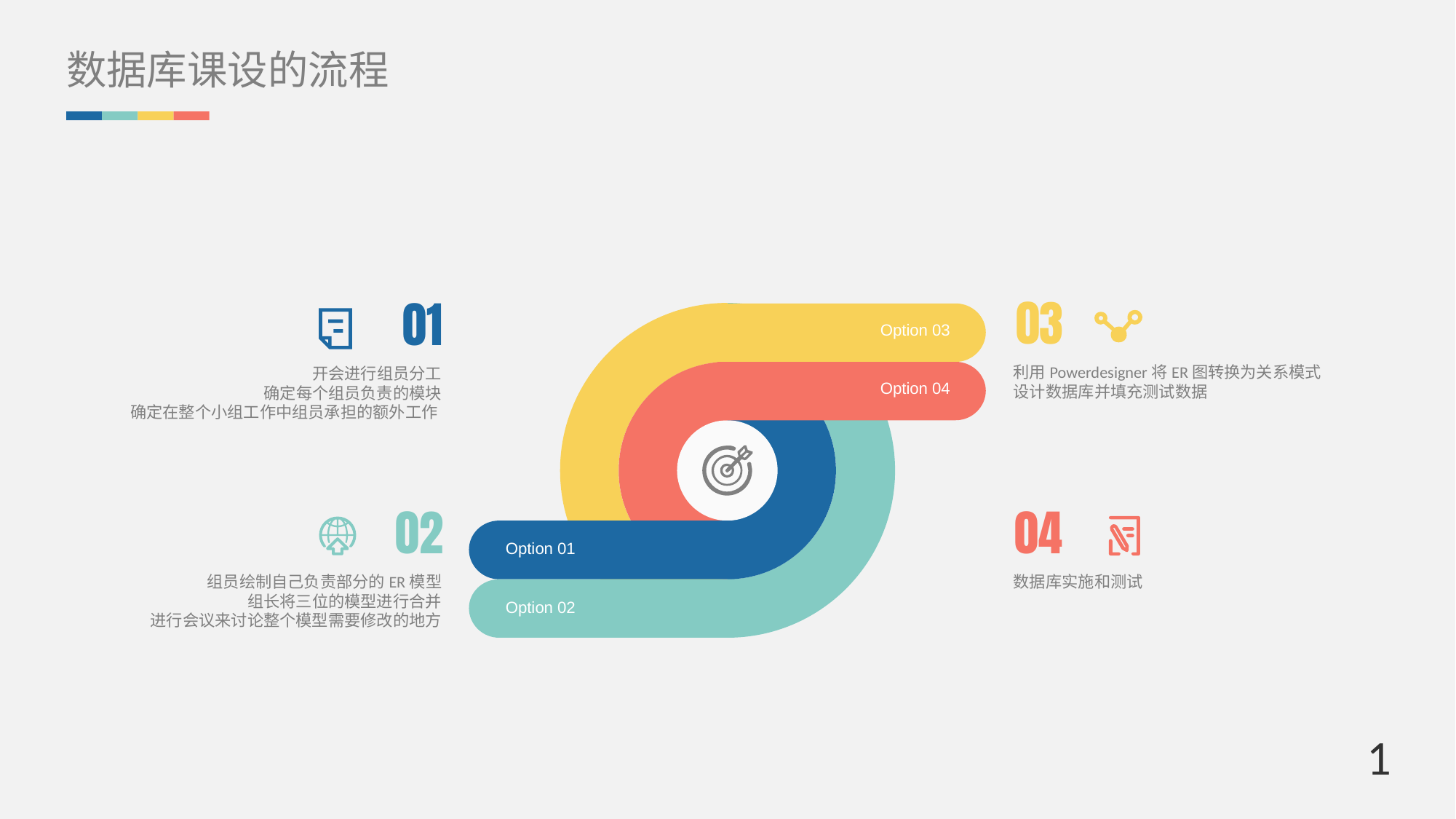

数据库课设的流程

03
01

Option 03
利用Powerdesigner将ER图转换为关系模式
设计数据库并填充测试数据
开会进行组员分工
确定每个组员负责的模块
确定在整个小组工作中组员承担的额外工作
Option 04
02
04

Option 01
组员绘制自己负责部分的ER模型
组长将三位的模型进行合并
进行会议来讨论整个模型需要修改的地方
数据库实施和测试
Option 02
1